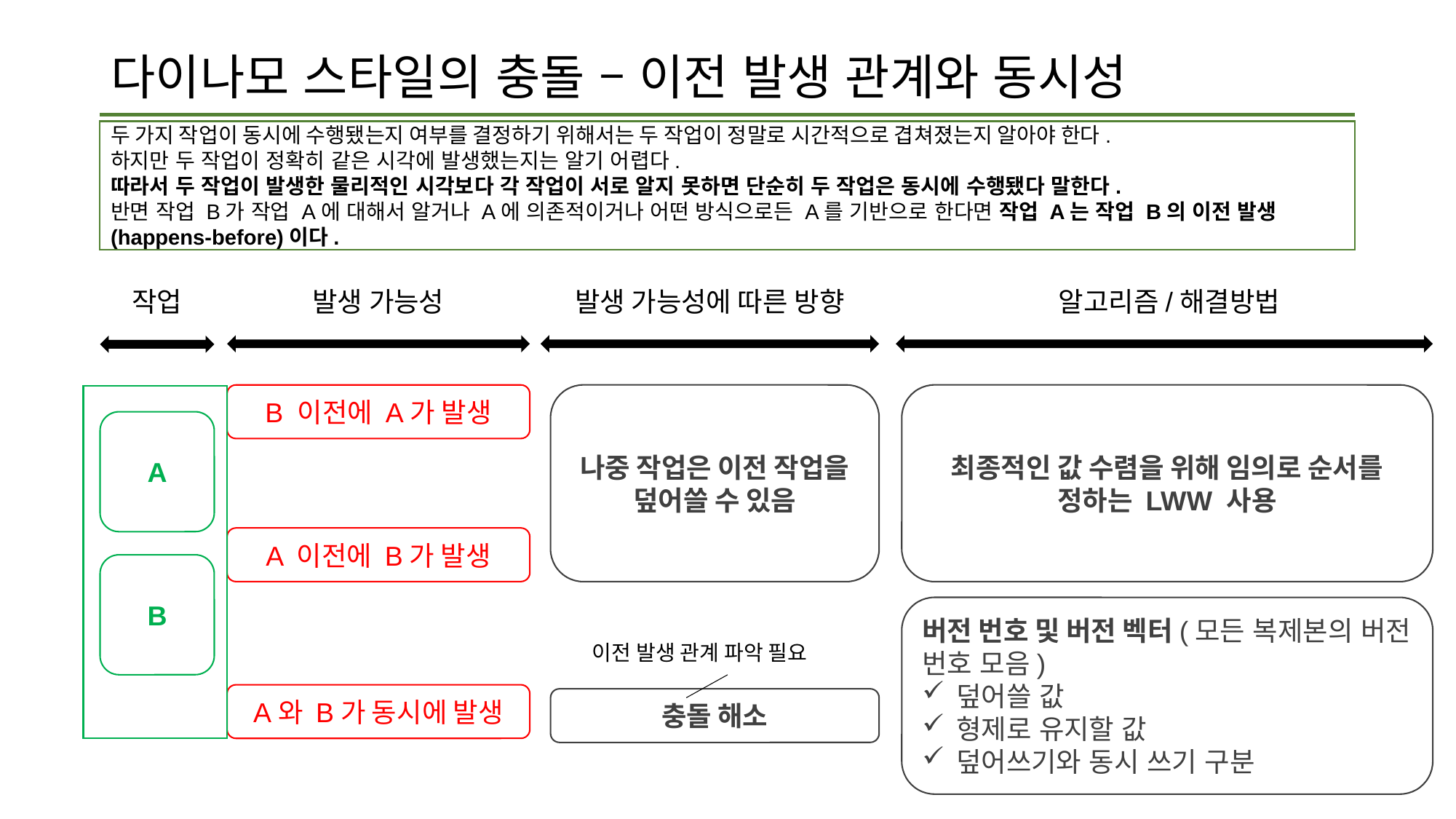

# 다이나모 스타일의 충돌 – 이전 발생 관계와 동시성
두 가지 작업이 동시에 수행됐는지 여부를 결정하기 위해서는 두 작업이 정말로 시간적으로 겹쳐졌는지 알아야 한다.
하지만 두 작업이 정확히 같은 시각에 발생했는지는 알기 어렵다.
따라서 두 작업이 발생한 물리적인 시각보다 각 작업이 서로 알지 못하면 단순히 두 작업은 동시에 수행됐다 말한다.
반면 작업 B가 작업 A에 대해서 알거나 A에 의존적이거나 어떤 방식으로든 A를 기반으로 한다면 작업 A는 작업 B의 이전 발생(happens-before)이다.
작업
발생 가능성
발생 가능성에 따른 방향
알고리즘/해결방법

B 이전에 A가 발생
나중 작업은 이전 작업을 덮어쓸 수 있음
최종적인 값 수렴을 위해 임의로 순서를 정하는 LWW 사용

A
A 이전에 B가 발생
B
버전 번호 및 버전 벡터(모든 복제본의 버전 번호 모음)
덮어쓸 값
형제로 유지할 값
덮어쓰기와 동시 쓰기 구분
이전 발생 관계 파악 필요
A와 B가 동시에 발생
충돌 해소